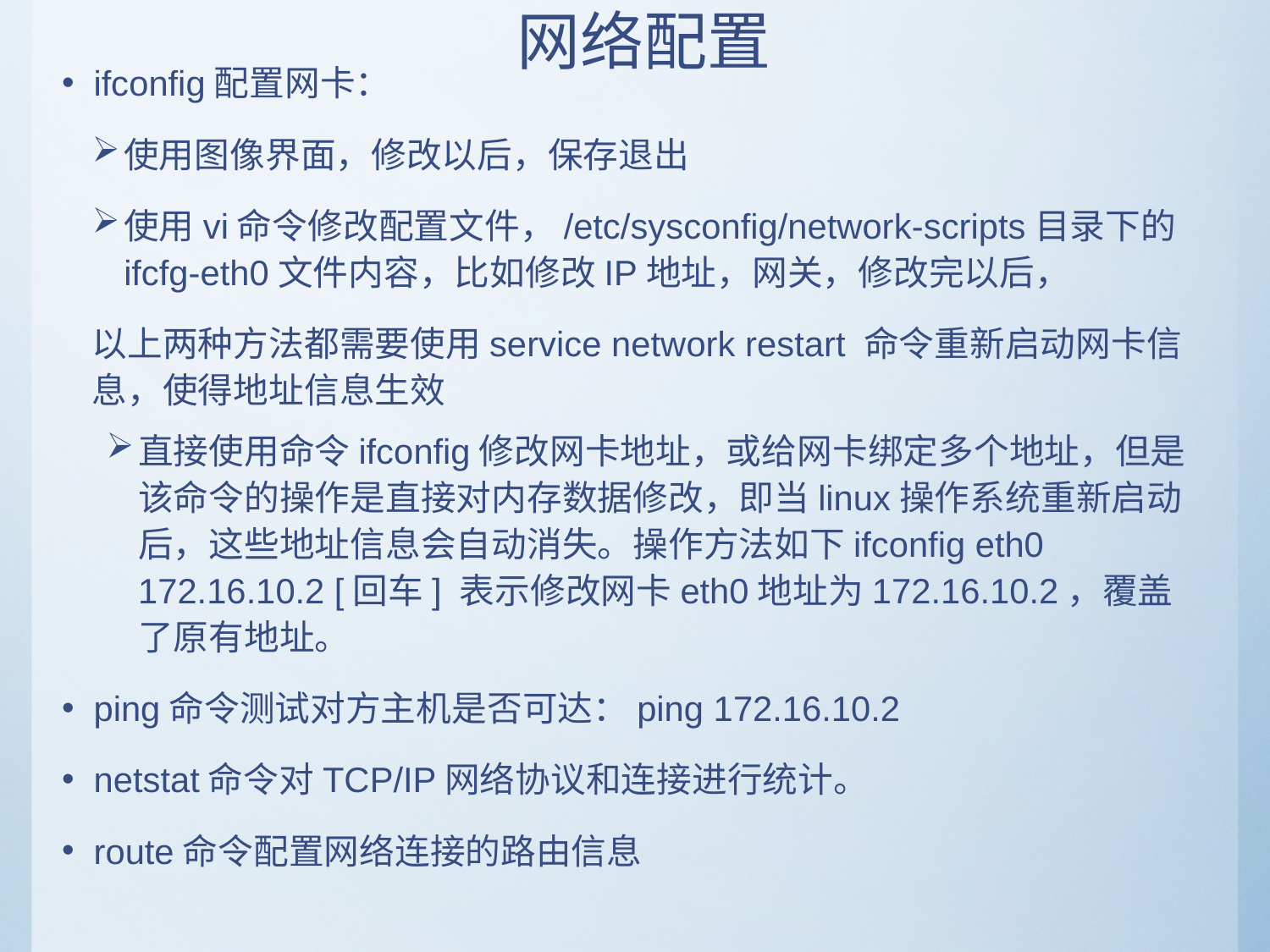

# 网络配置
ifconfig配置网卡：
使用图像界面，修改以后，保存退出
使用vi命令修改配置文件，/etc/sysconfig/network-scripts目录下的ifcfg-eth0文件内容，比如修改IP地址，网关，修改完以后，
以上两种方法都需要使用service network restart 命令重新启动网卡信息，使得地址信息生效
直接使用命令ifconfig修改网卡地址，或给网卡绑定多个地址，但是该命令的操作是直接对内存数据修改，即当linux操作系统重新启动后，这些地址信息会自动消失。操作方法如下ifconfig eth0 172.16.10.2 [回车] 表示修改网卡eth0地址为172.16.10.2，覆盖了原有地址。
ping命令测试对方主机是否可达：ping 172.16.10.2
netstat命令对TCP/IP网络协议和连接进行统计。
route命令配置网络连接的路由信息